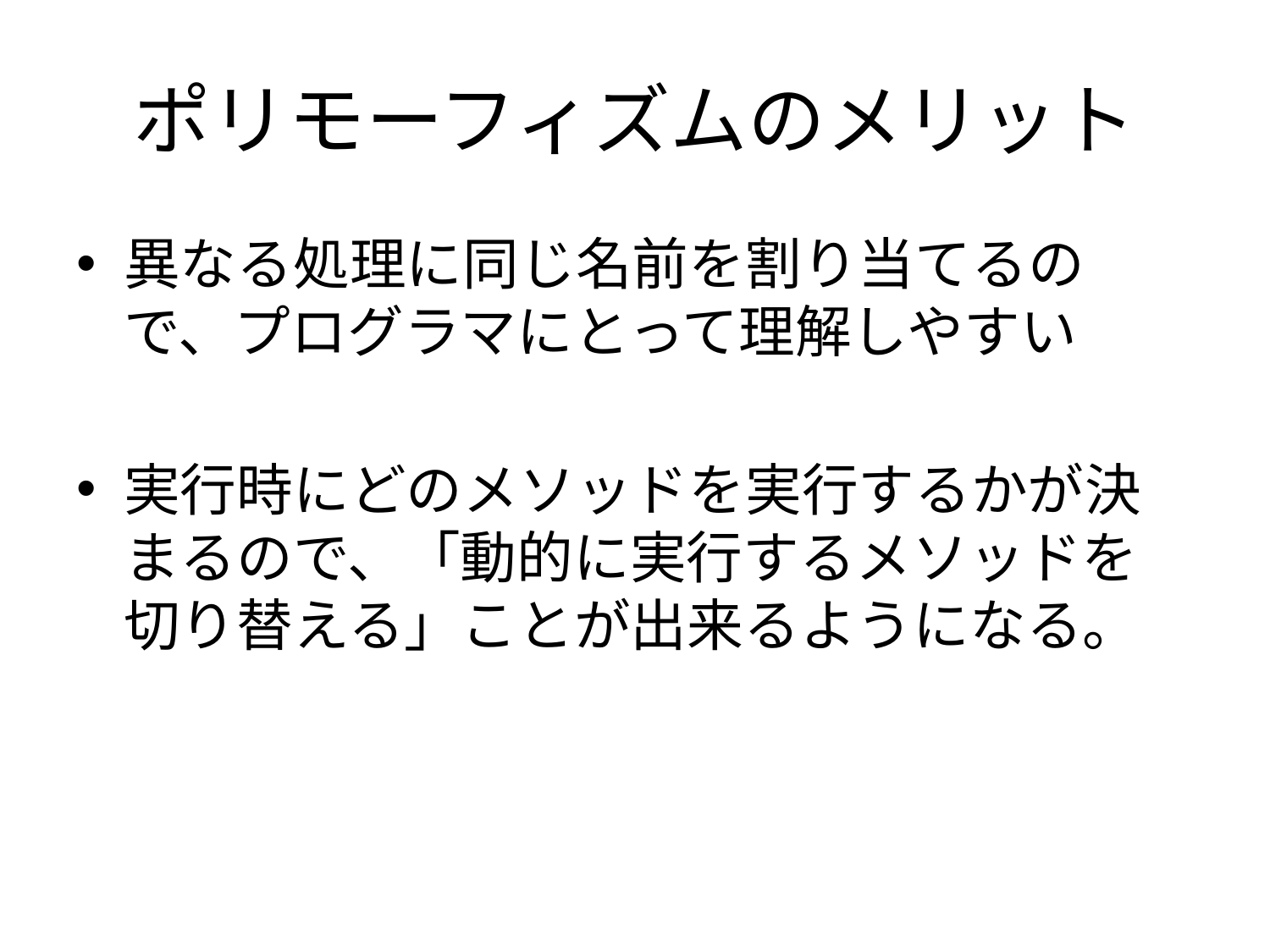

# ポリモーフィズムのメリット
異なる処理に同じ名前を割り当てるので、プログラマにとって理解しやすい

実行時にどのメソッドを実行するかが決まるので、「動的に実行するメソッドを切り替える」ことが出来るようになる。